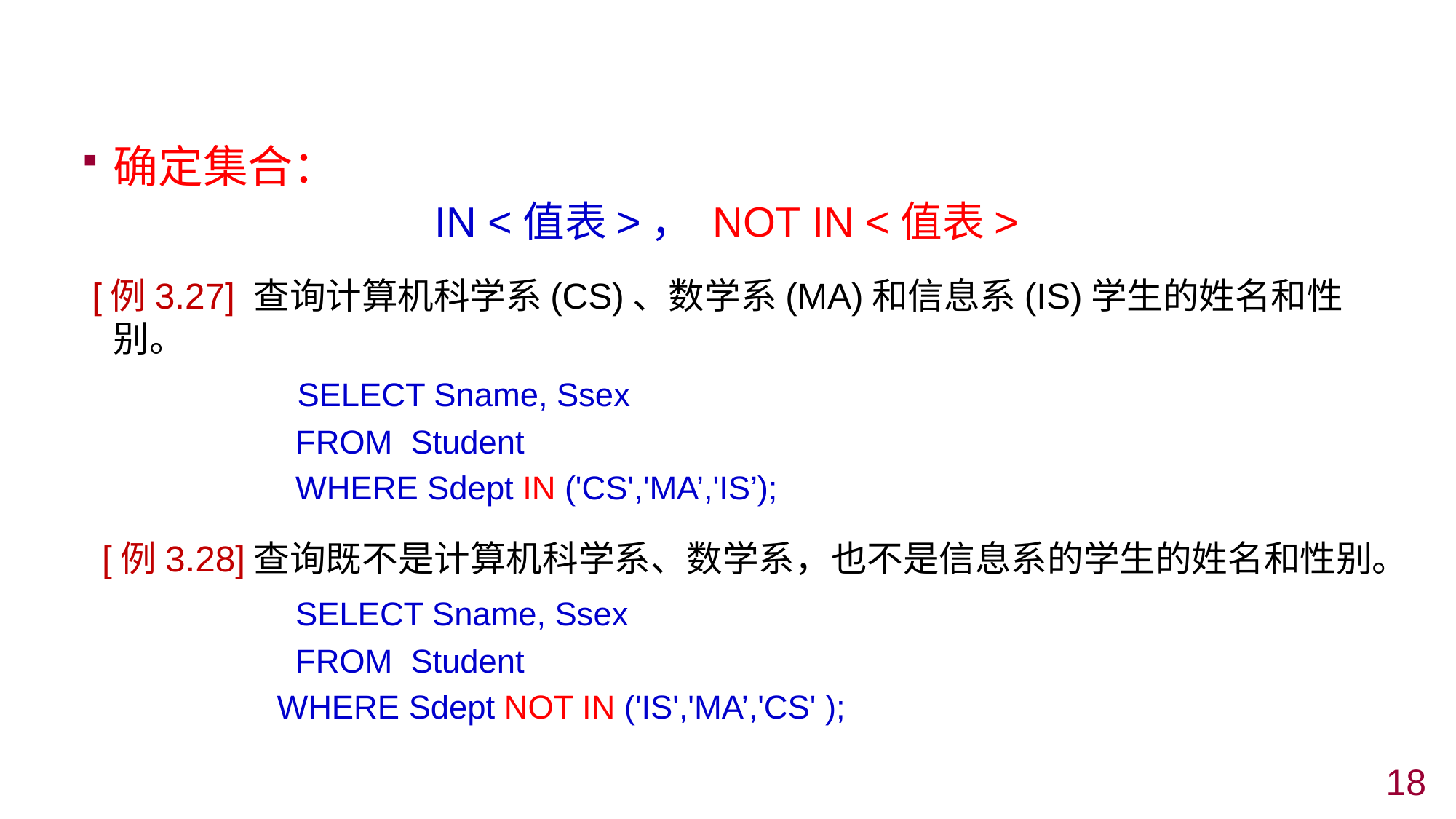

#
确定集合：
IN <值表>， NOT IN <值表>

 [例3.27] 查询计算机科学系(CS)、数学系(MA)和信息系(IS)学生的姓名和性别。
	           SELECT Sname, Ssex
	             FROM  Student
	             WHERE Sdept IN ('CS','MA’,'IS’);

  [例3.28]查询既不是计算机科学系、数学系，也不是信息系的学生的姓名和性别。
	             SELECT Sname, Ssex
	             FROM  Student
	                  WHERE Sdept NOT IN ('IS','MA’,'CS' );
18